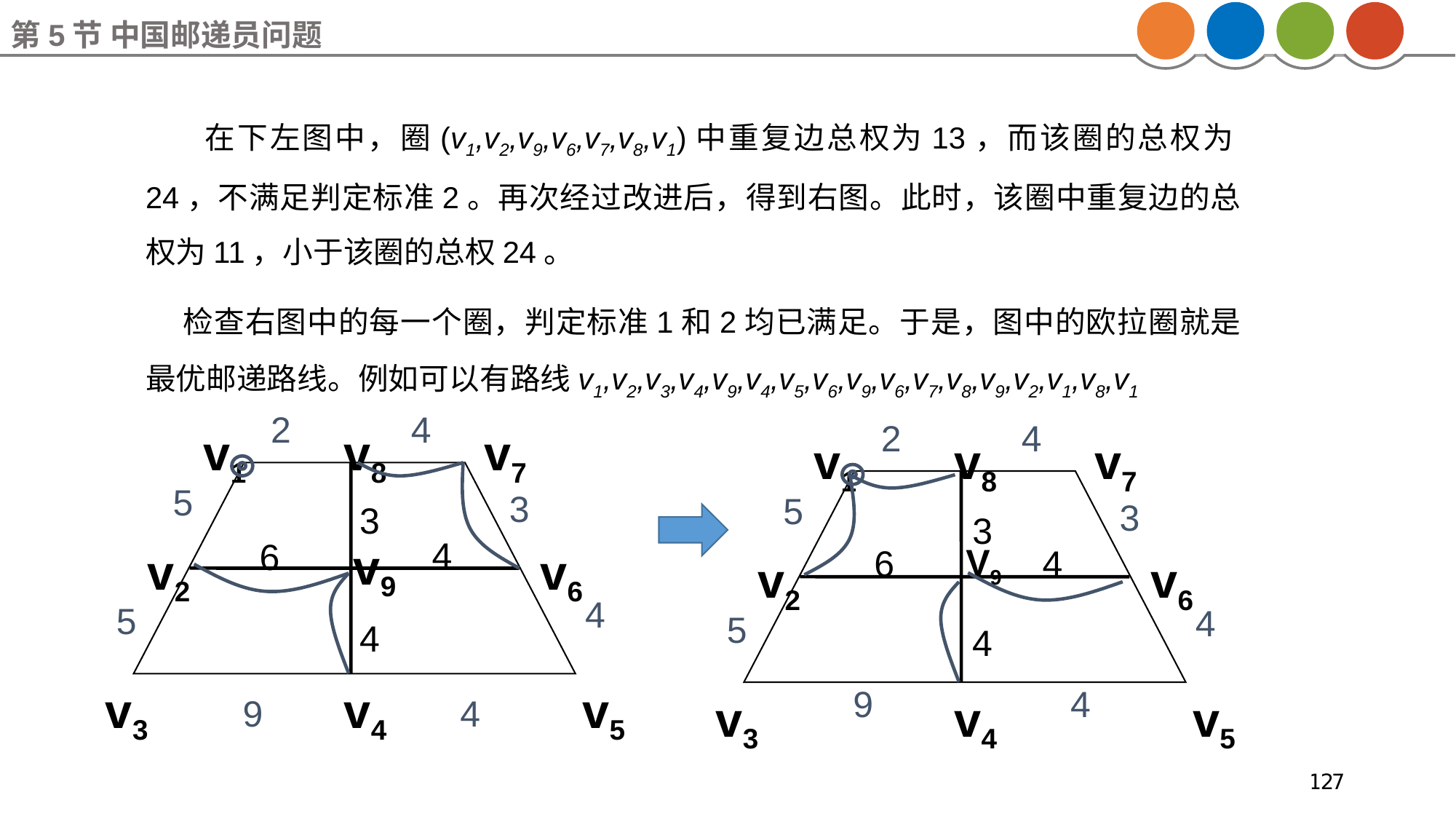

第5节 中国邮递员问题
    在下左图中，圈(v1,v2,v9,v6,v7,v8,v1)中重复边总权为13，而该圈的总权为24，不满足判定标准2。再次经过改进后，得到右图。此时，该圈中重复边的总权为11，小于该圈的总权24。
    检查右图中的每一个圈，判定标准1和2均已满足。于是，图中的欧拉圈就是最优邮递路线。例如可以有路线v1,v2,v3,v4,v9,v4,v5,v6,v9,v6,v7,v8,v9,v2,v1,v8,v1

2
4
v1
v8
v7

5
3
3
4
6
v9
v2
v6

4
5
4
v3
v4
v5
9
4
2
4
v1
v8
v7

5
3
3
V9
6
4
v2
v6

4
5
4
9
4
v3
v4
v5

127